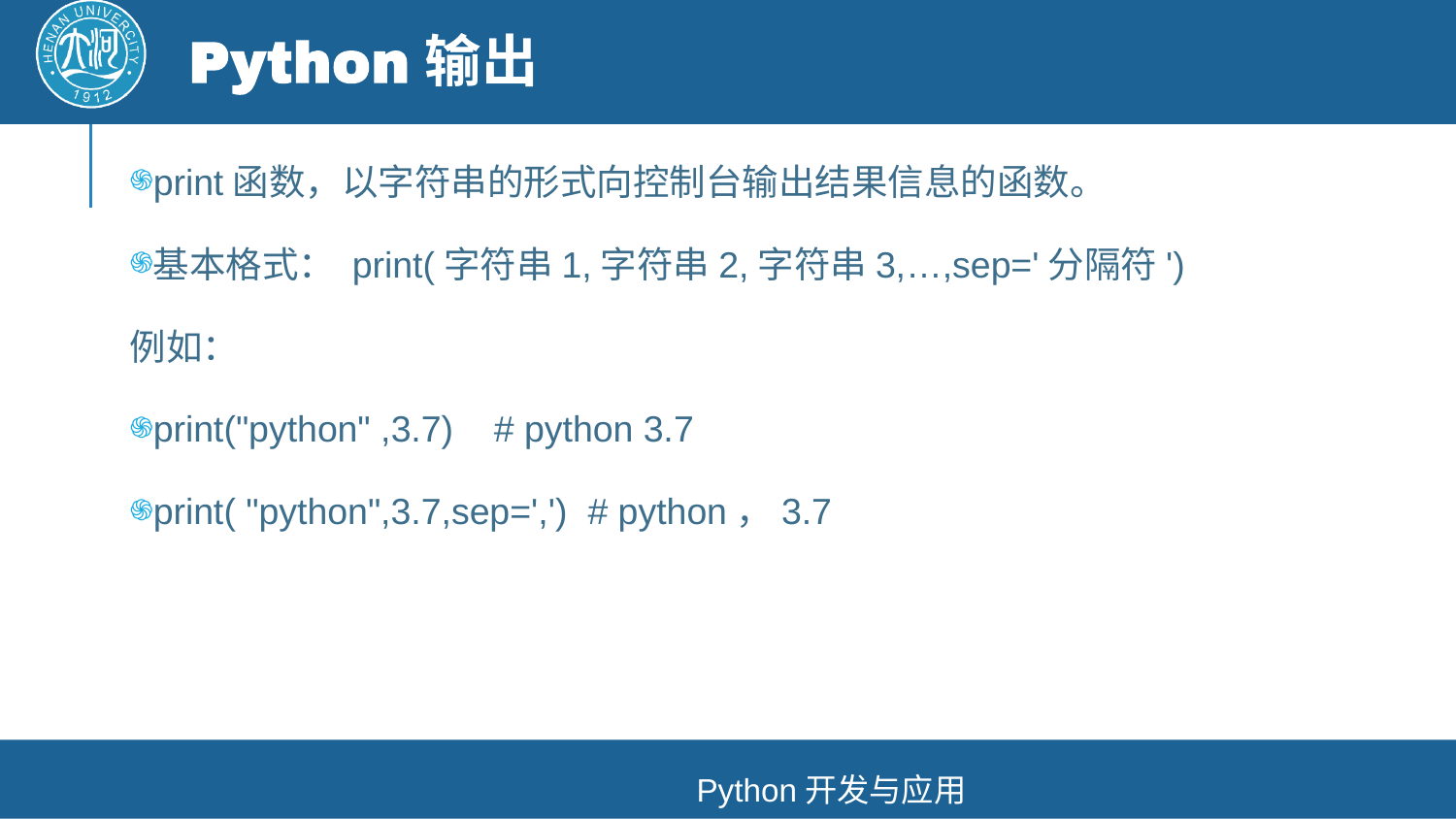

# Python输出
print函数，以字符串的形式向控制台输出结果信息的函数。
基本格式： print(字符串1,字符串2,字符串3,…,sep='分隔符')
例如：
print("python" ,3.7)    # python 3.7
print( "python",3.7,sep=',')  # python，3.7

Python开发与应用
49